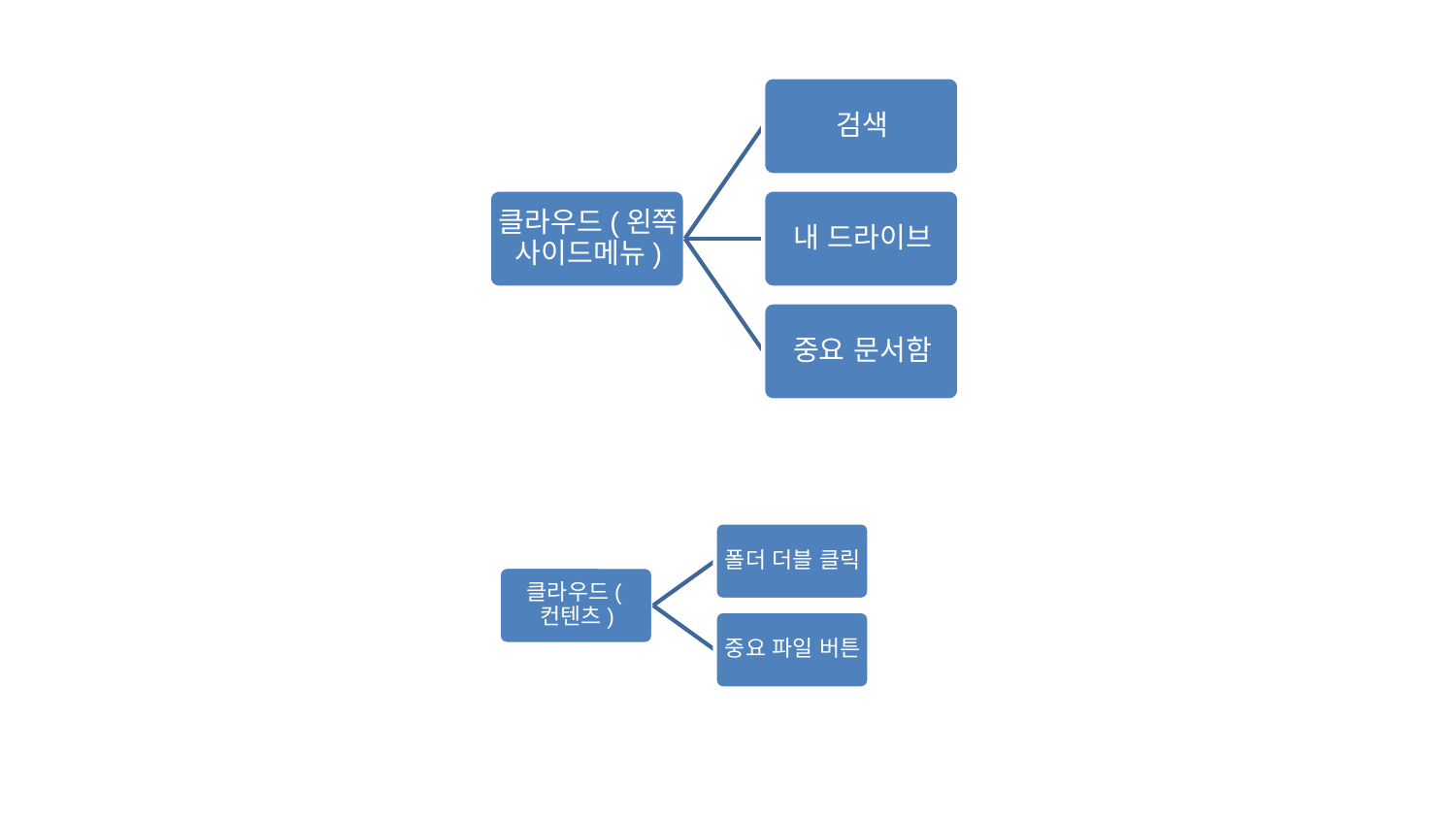

클라우드(왼쪽 사이드메뉴)

검색

내 드라이브

중요 문서함
클라우드(컨텐츠)

폴더 더블 클릭

중요 파일 버튼